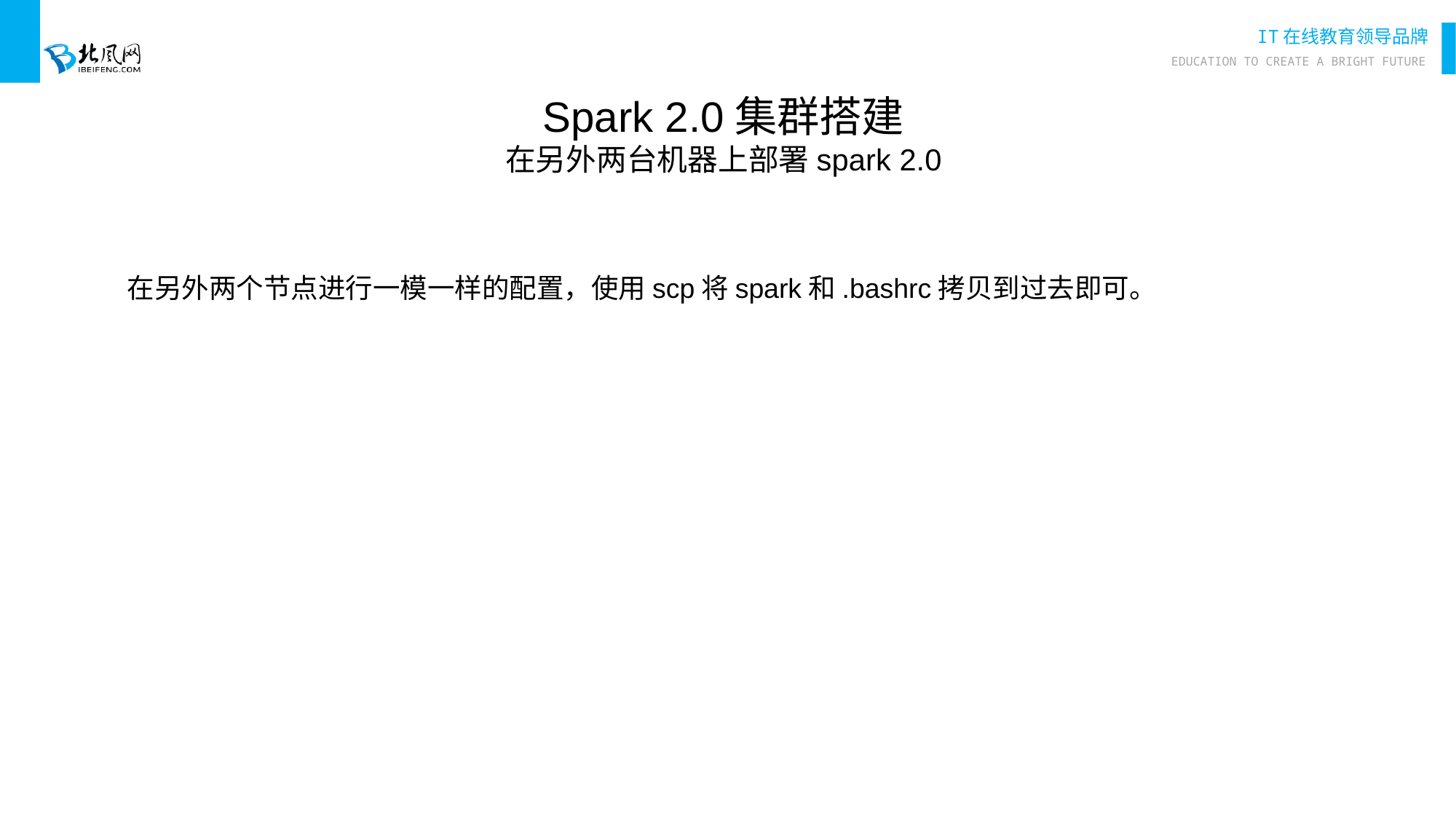

Spark 2.0集群搭建
在另外两台机器上部署spark 2.0
在另外两个节点进行一模一样的配置，使用scp将spark和.bashrc拷贝到过去即可。